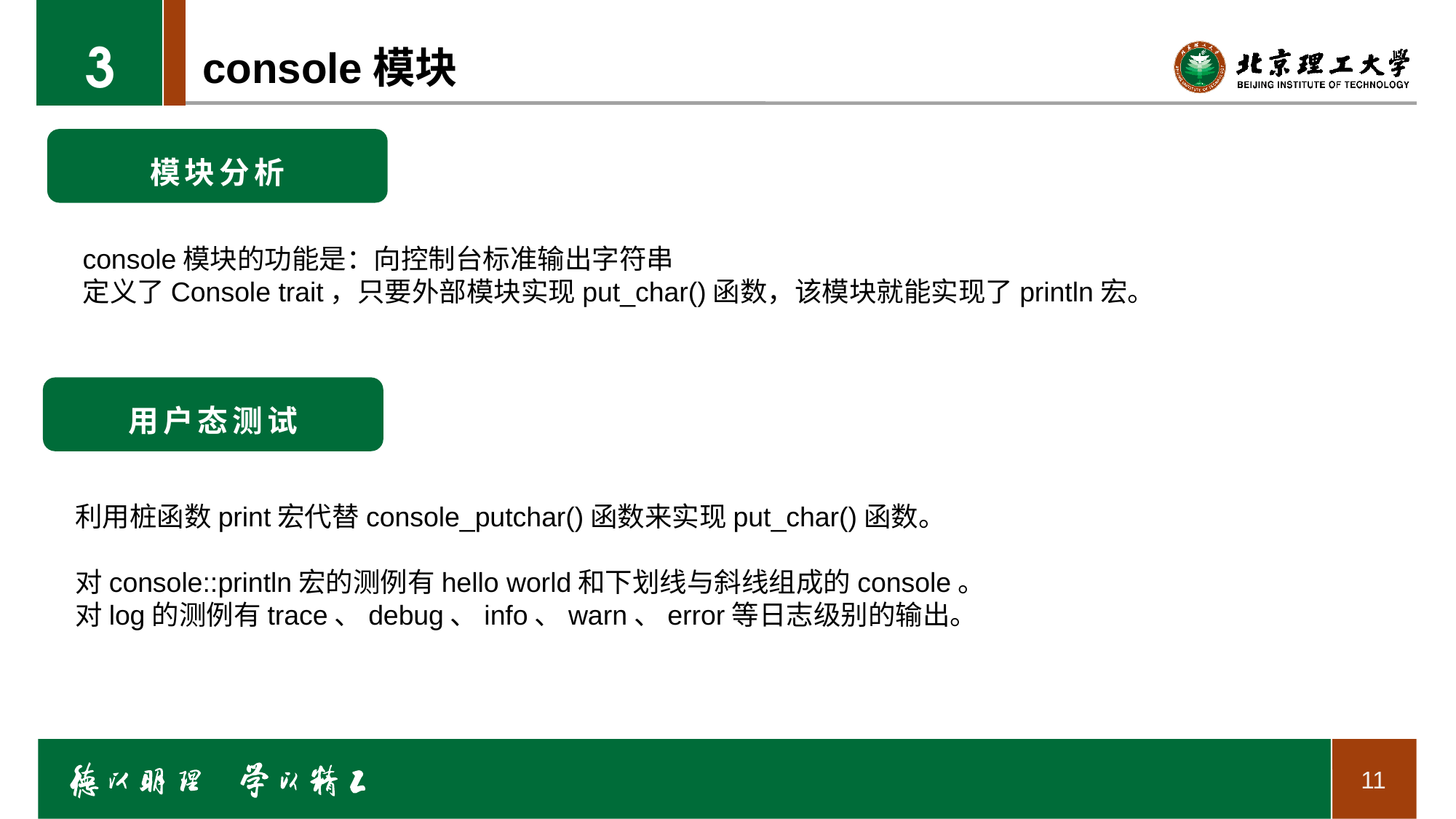

3
# console模块
模块分析
console模块的功能是：向控制台标准输出字符串
定义了Console trait，只要外部模块实现put_char()函数，该模块就能实现了println宏。

用户态测试
利用桩函数print宏代替console_putchar()函数来实现put_char()函数。

对console::println宏的测例有hello world和下划线与斜线组成的console。
对log的测例有trace、debug、info、warn、error等日志级别的输出。